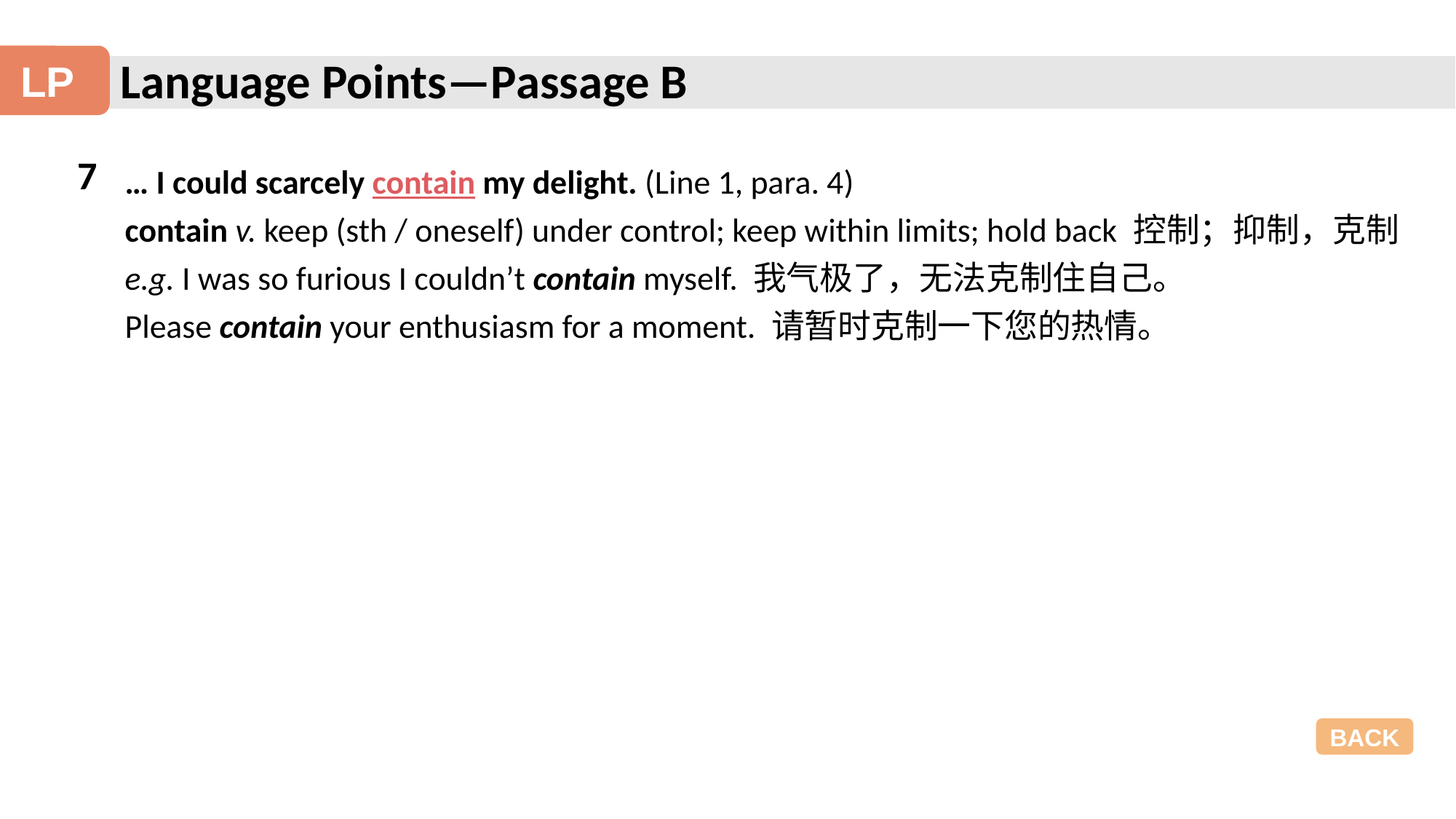

Language Points—Passage B
LP

7
… I could scarcely contain my delight. (Line 1, para. 4)
contain v. keep (sth / oneself) under control; keep within limits; hold back 控制；抑制，克制
e.g. I was so furious I couldn’t contain myself. 我气极了，无法克制住自己。
Please contain your enthusiasm for a moment. 请暂时克制一下您的热情。
BACK